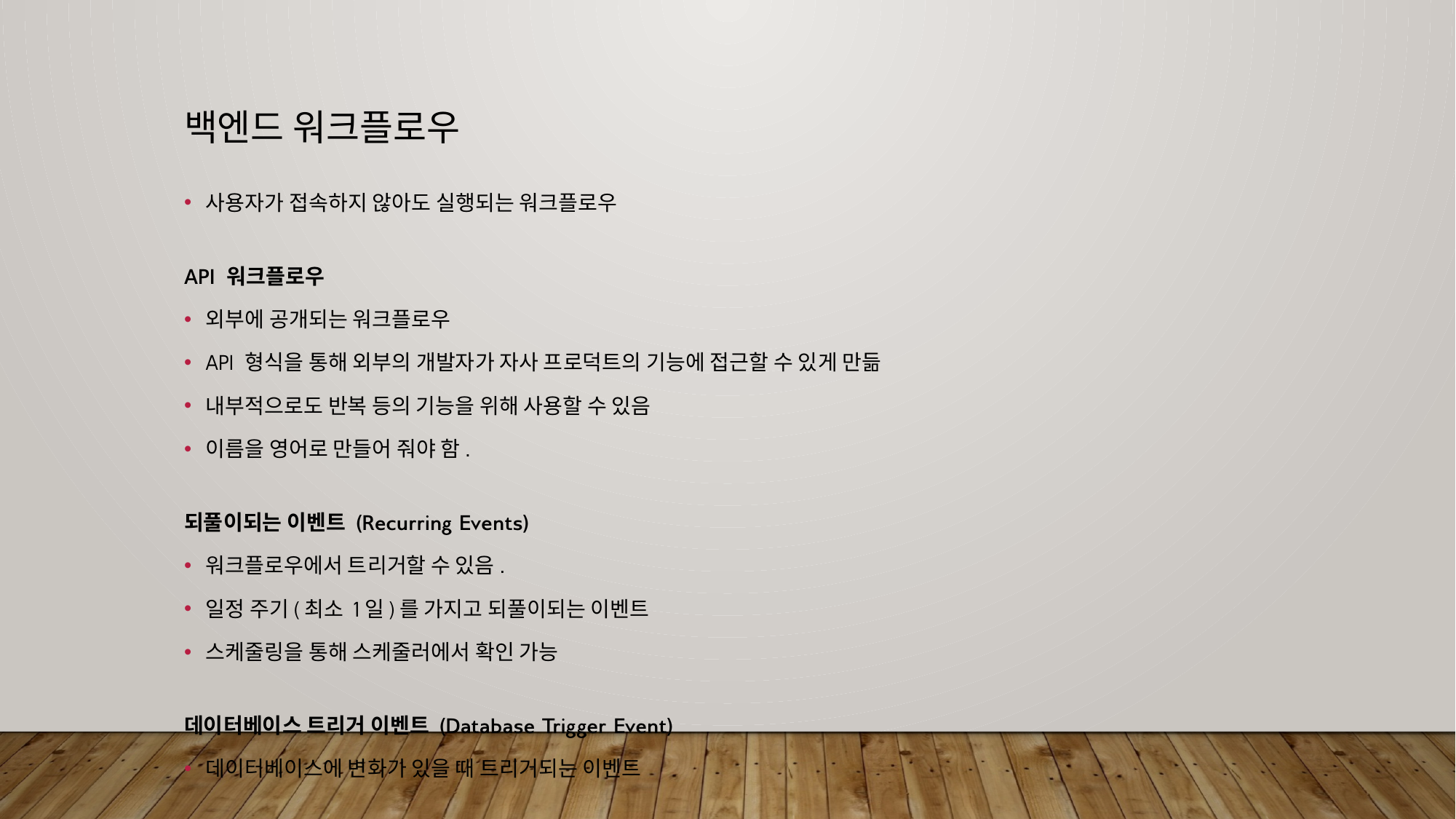

# 백엔드 워크플로우
사용자가 접속하지 않아도 실행되는 워크플로우
API 워크플로우
외부에 공개되는 워크플로우
API 형식을 통해 외부의 개발자가 자사 프로덕트의 기능에 접근할 수 있게 만듦
내부적으로도 반복 등의 기능을 위해 사용할 수 있음
이름을 영어로 만들어 줘야 함.
되풀이되는 이벤트 (Recurring Events)
워크플로우에서 트리거할 수 있음.
일정 주기(최소 1일)를 가지고 되풀이되는 이벤트
스케줄링을 통해 스케줄러에서 확인 가능
데이터베이스 트리거 이벤트 (Database Trigger Event)
데이터베이스에 변화가 있을 때 트리거되는 이벤트